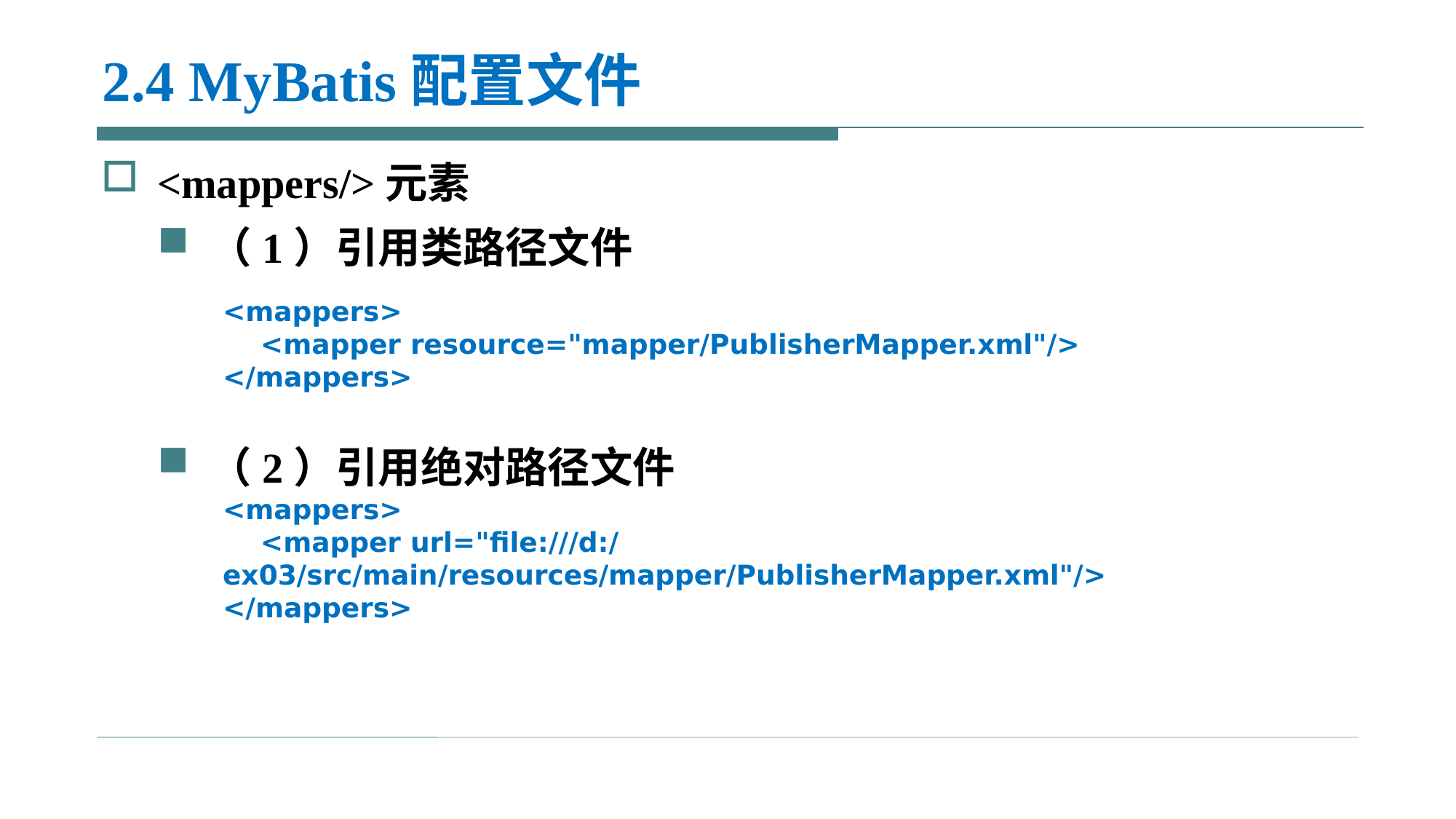

# 2.4 MyBatis配置文件
<mappers/>元素
（1）引用类路径文件

（2）引用绝对路径文件
<mappers>
    <mapper resource="mapper/PublisherMapper.xml"/>
</mappers>
<mappers>
    <mapper url="file:///d:/ ex03/src/main/resources/mapper/PublisherMapper.xml"/>
</mappers>
41